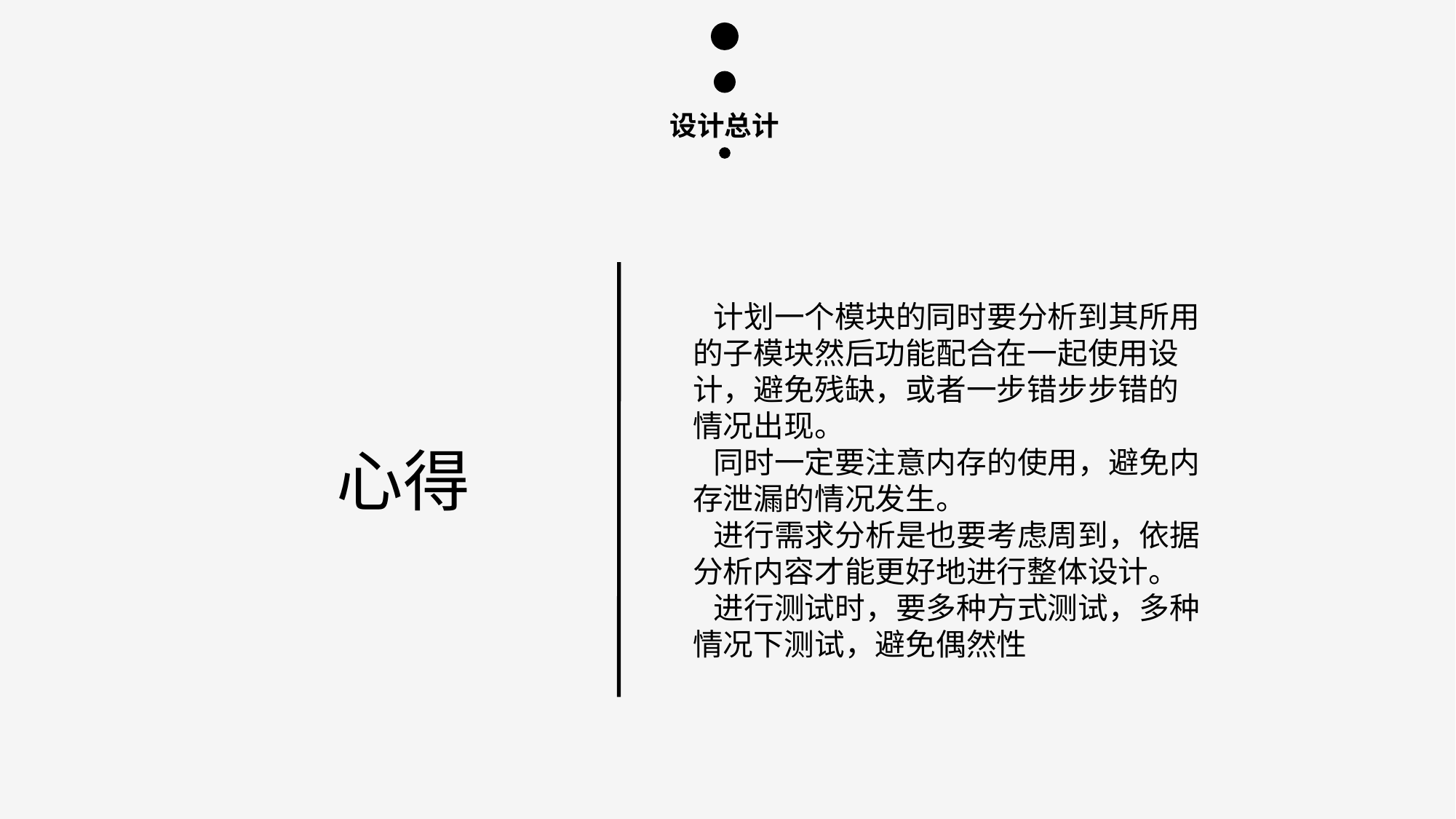

设计总计

  计划一个模块的同时要分析到其所用的子模块然后功能配合在一起使用设计，避免残缺，或者一步错步步错的情况出现。
  同时一定要注意内存的使用，避免内存泄漏的情况发生。
  进行需求分析是也要考虑周到，依据分析内容才能更好地进行整体设计。
  进行测试时，要多种方式测试，多种情况下测试，避免偶然性

心得